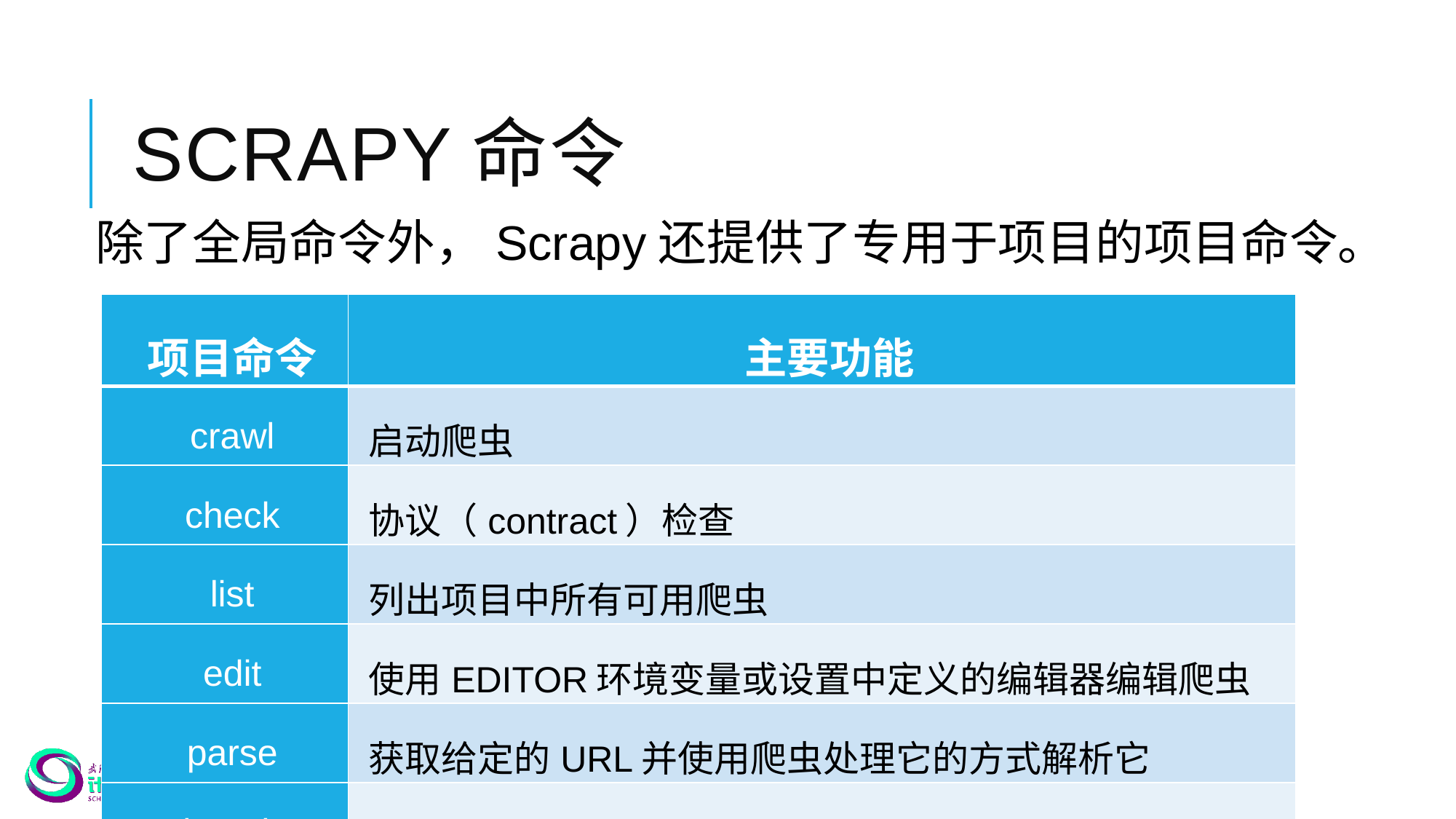

# Scrapy命令
除了全局命令外，Scrapy还提供了专用于项目的项目命令。
| 项目命令 | 主要功能 |
| --- | --- |
| crawl | 启动爬虫 |
| check | 协议（contract）检查 |
| list | 列出项目中所有可用爬虫 |
| edit | 使用EDITOR环境变量或设置中定义的编辑器编辑爬虫 |
| parse | 获取给定的URL并使用爬虫处理它的方式解析它 |
| bench | 运行benchmark测试 |